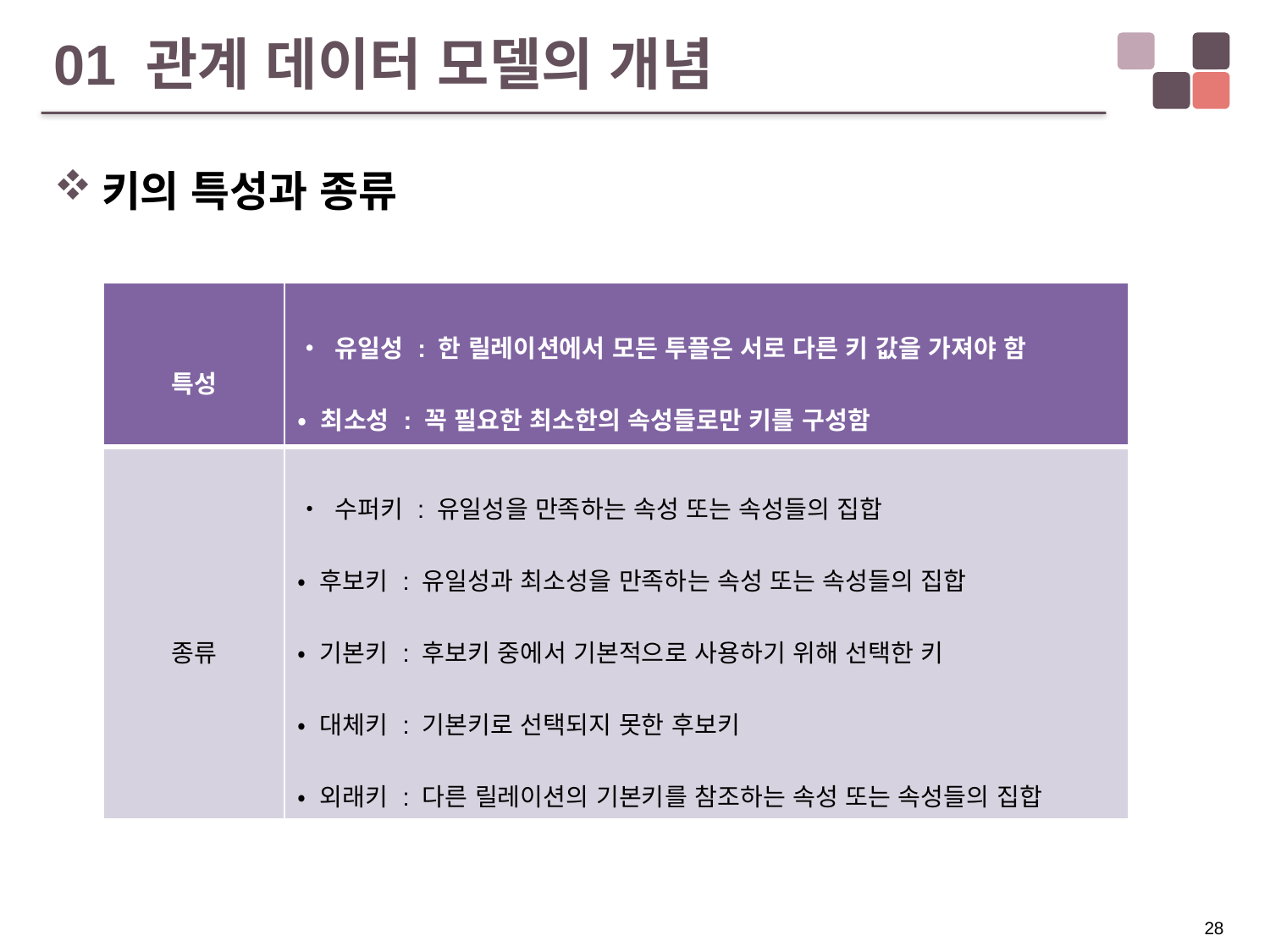

# 01 관계 데이터 모델의 개념
키의 특성과 종류
| 특성 | • 유일성 : 한 릴레이션에서 모든 투플은 서로 다른 키 값을 가져야 함 • 최소성 : 꼭 필요한 최소한의 속성들로만 키를 구성함 |
| --- | --- |
| 종류 | • 수퍼키 : 유일성을 만족하는 속성 또는 속성들의 집합 • 후보키 : 유일성과 최소성을 만족하는 속성 또는 속성들의 집합 • 기본키 : 후보키 중에서 기본적으로 사용하기 위해 선택한 키 • 대체키 : 기본키로 선택되지 못한 후보키 • 외래키 : 다른 릴레이션의 기본키를 참조하는 속성 또는 속성들의 집합 |